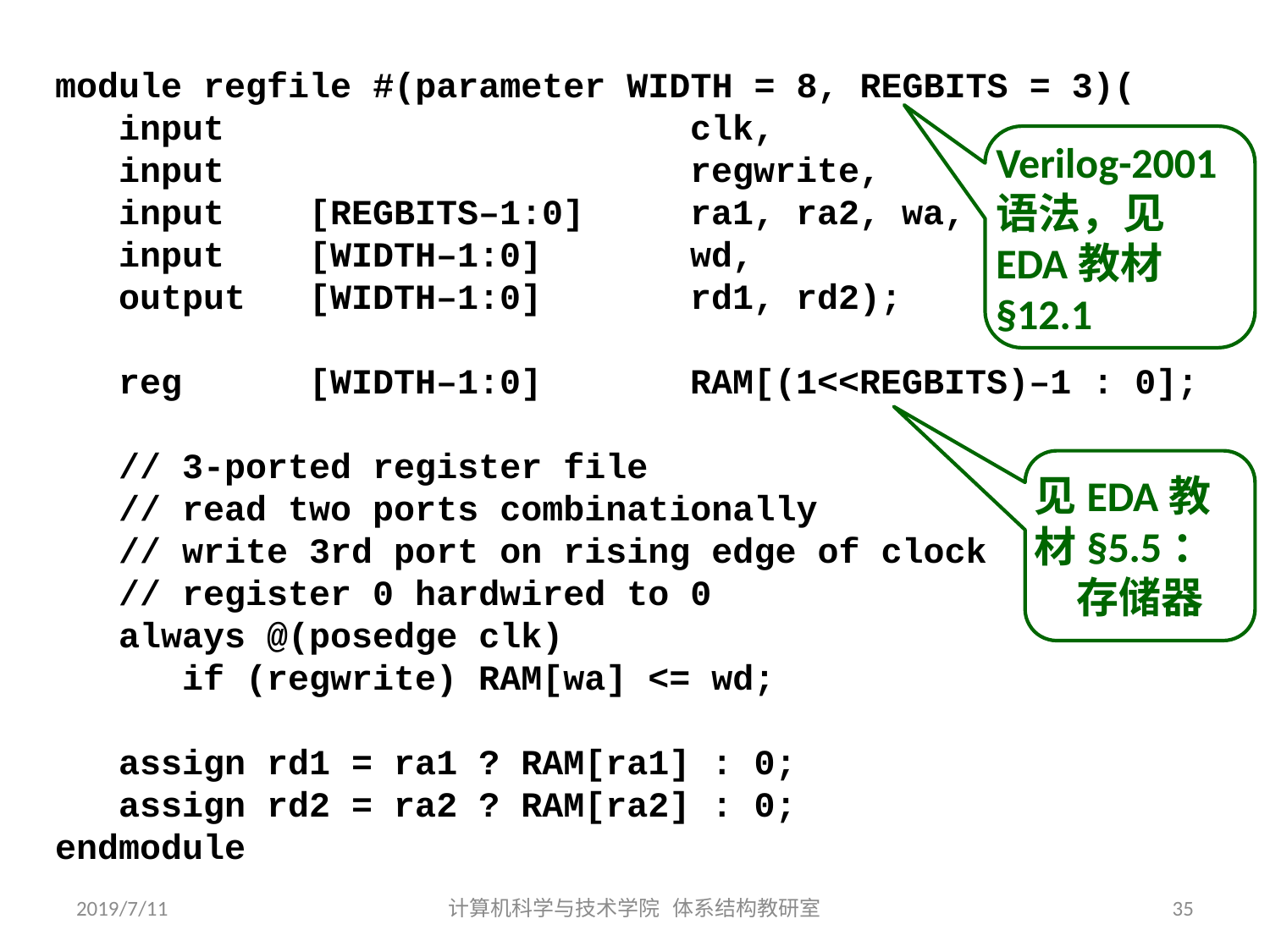

module regfile #(parameter WIDTH = 8, REGBITS = 3)(
   input                	clk,
   input                	regwrite,
   input	[REGBITS–1:0]	ra1, ra2, wa,
   input  	[WIDTH–1:0]		wd,
   output 	[WIDTH–1:0]		rd1, rd2);

   reg  	[WIDTH–1:0]		RAM[(1<<REGBITS)–1 : 0];

   // 3-ported register file
   // read two ports combinationally
   // write 3rd port on rising edge of clock
   // register 0 hardwired to 0
   always @(posedge clk)
     	if (regwrite) RAM[wa] <= wd;

   assign rd1 = ra1 ? RAM[ra1] : 0;
   assign rd2 = ra2 ? RAM[ra2] : 0;
endmodule
Verilog-2001语法，见EDA教材§12.1
见EDA教材§5.5：
存储器
2019/7/11
计算机科学与技术学院  体系结构教研室
35